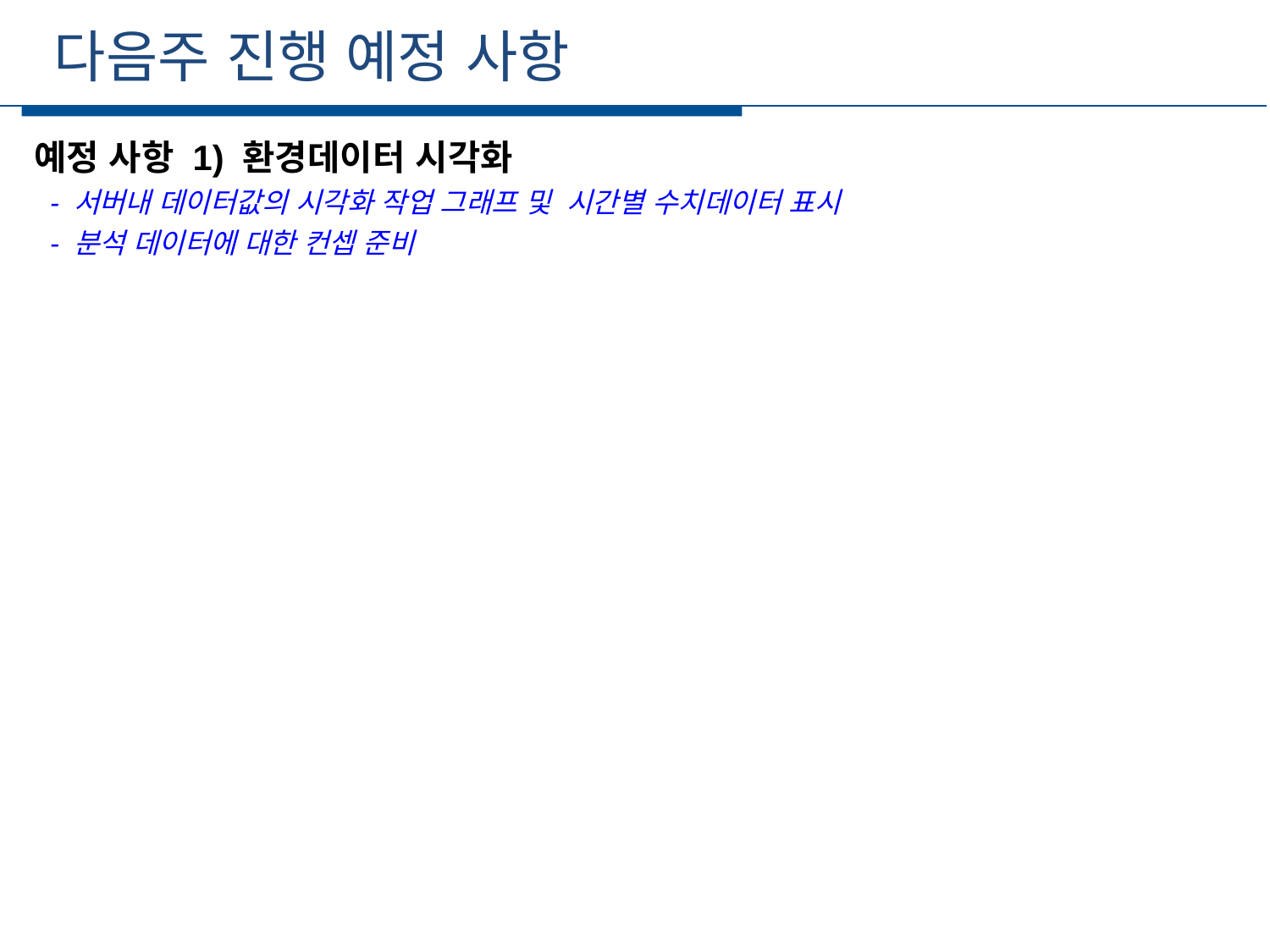

다음주 진행 예정 사항
세부일정

예정 사항 1) 환경데이터 시각화
  - 서버내 데이터값의 시각화 작업 그래프 및  시간별 수치데이터 표시
  - 분석 데이터에 대한 컨셉 준비